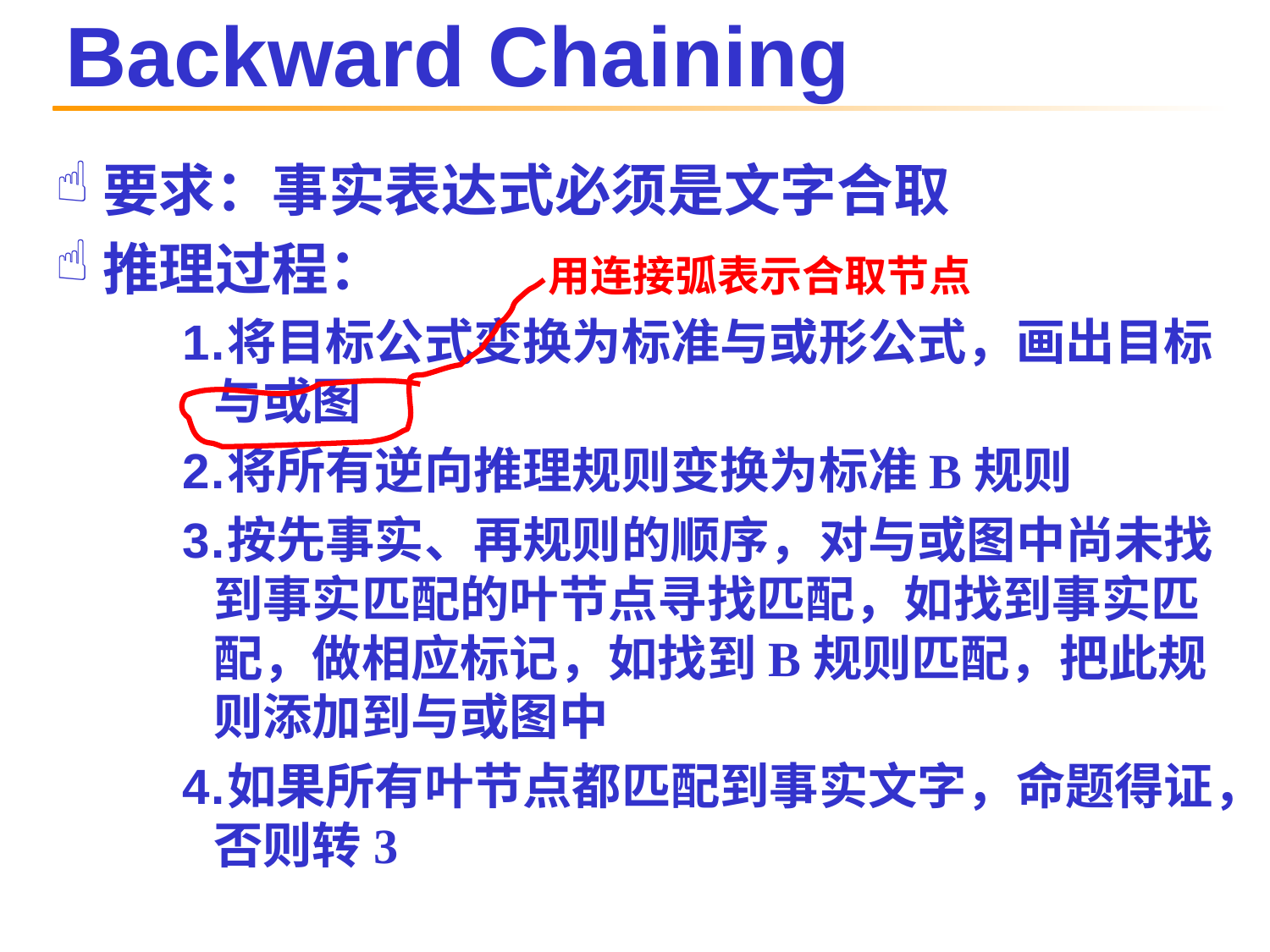

# Backward Chaining
要求：事实表达式必须是文字合取
推理过程：
将目标公式变换为标准与或形公式，画出目标与或图
将所有逆向推理规则变换为标准B规则
按先事实、再规则的顺序，对与或图中尚未找到事实匹配的叶节点寻找匹配，如找到事实匹配，做相应标记，如找到B规则匹配，把此规则添加到与或图中
如果所有叶节点都匹配到事实文字，命题得证，否则转3
用连接弧表示合取节点